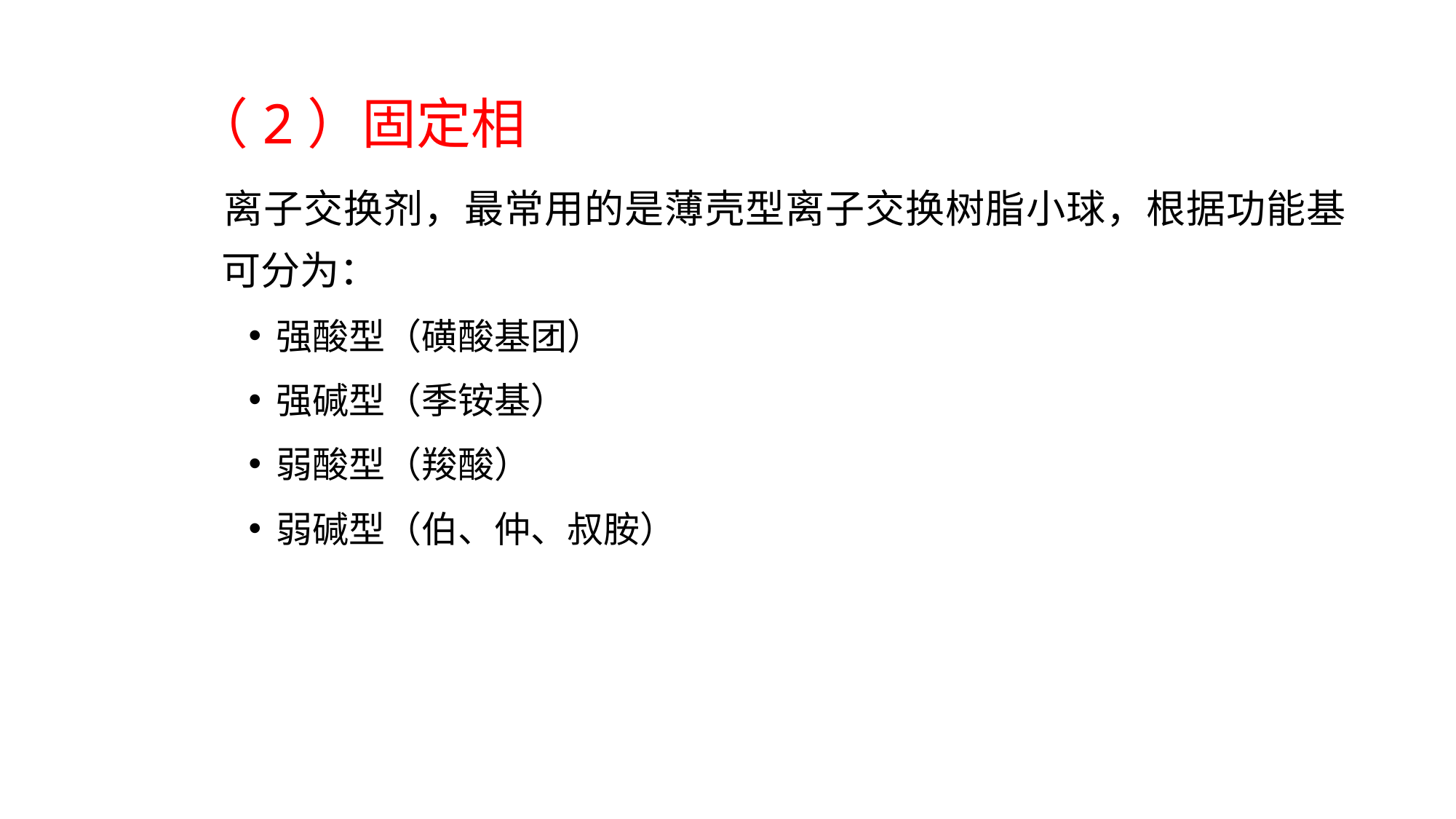

（2）固定相
  离子交换剂，最常用的是薄壳型离子交换树脂小球，根据功能基可分为：
强酸型（磺酸基团）
强碱型（季铵基）
弱酸型（羧酸）
弱碱型（伯、仲、叔胺）